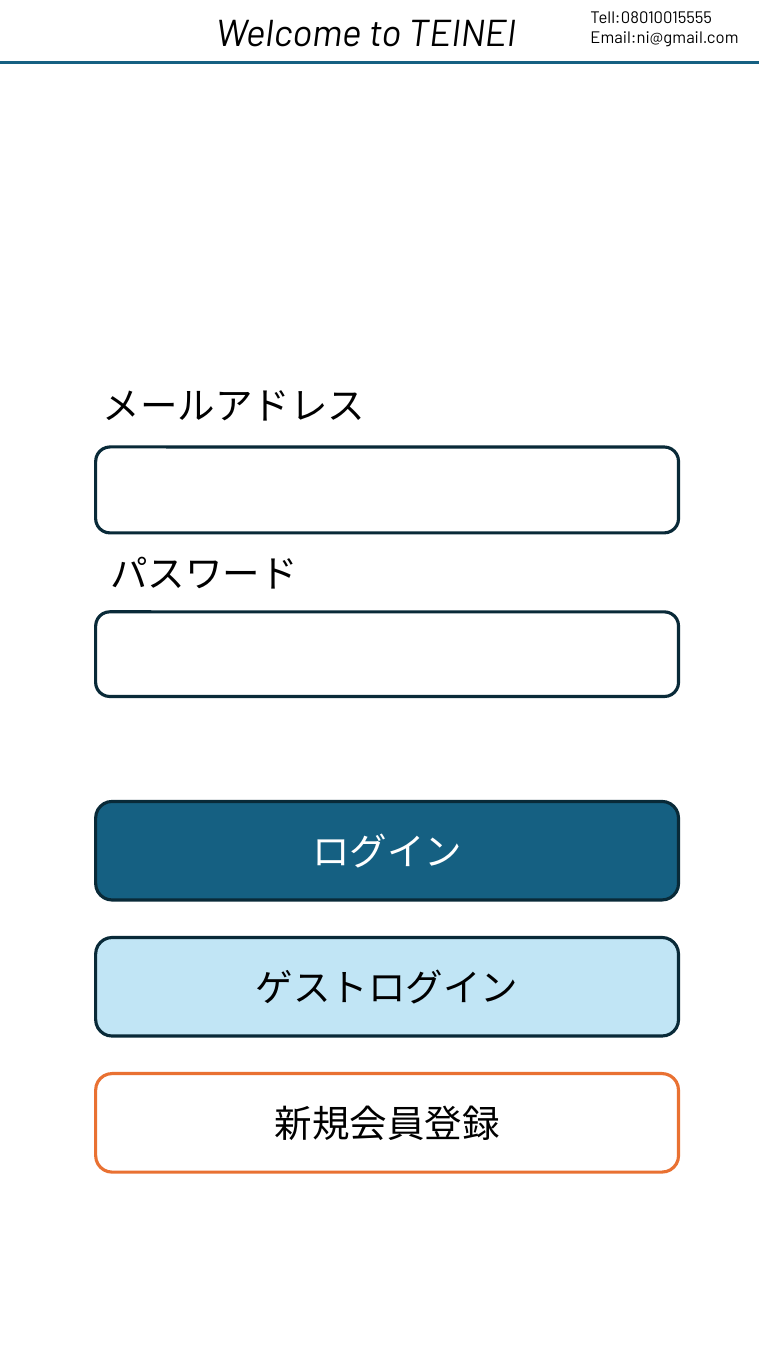

Tell:08010015555
Email:ni@gmail.com
Welcome to TEINEI
メールアドレス

パスワード

ログイン
ゲストログイン
新規会員登録